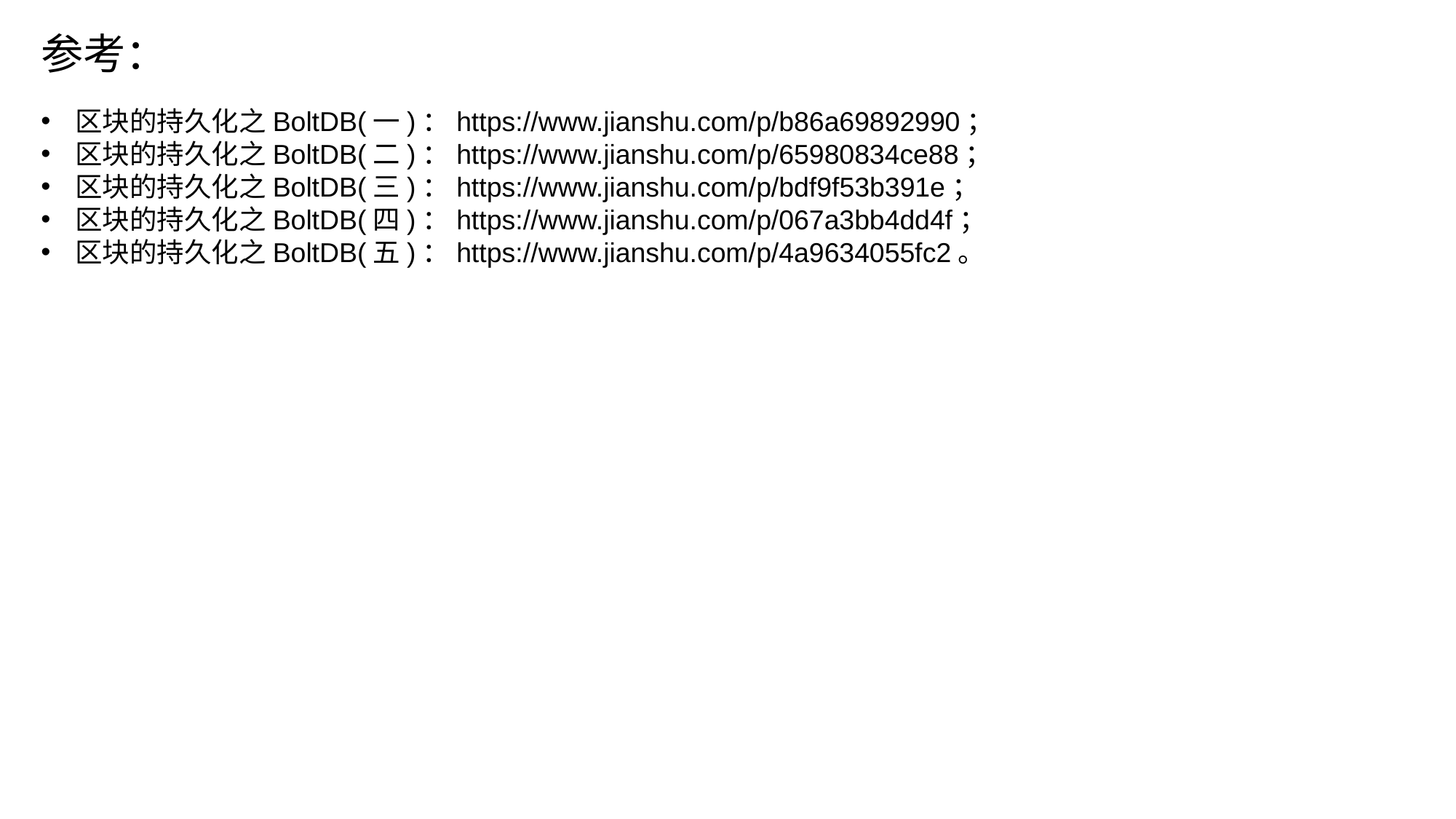

参考：
区块的持久化之BoltDB(一)：https://www.jianshu.com/p/b86a69892990；
区块的持久化之BoltDB(二)：https://www.jianshu.com/p/65980834ce88；
区块的持久化之BoltDB(三)：https://www.jianshu.com/p/bdf9f53b391e；
区块的持久化之BoltDB(四)：https://www.jianshu.com/p/067a3bb4dd4f；
区块的持久化之BoltDB(五)：https://www.jianshu.com/p/4a9634055fc2。